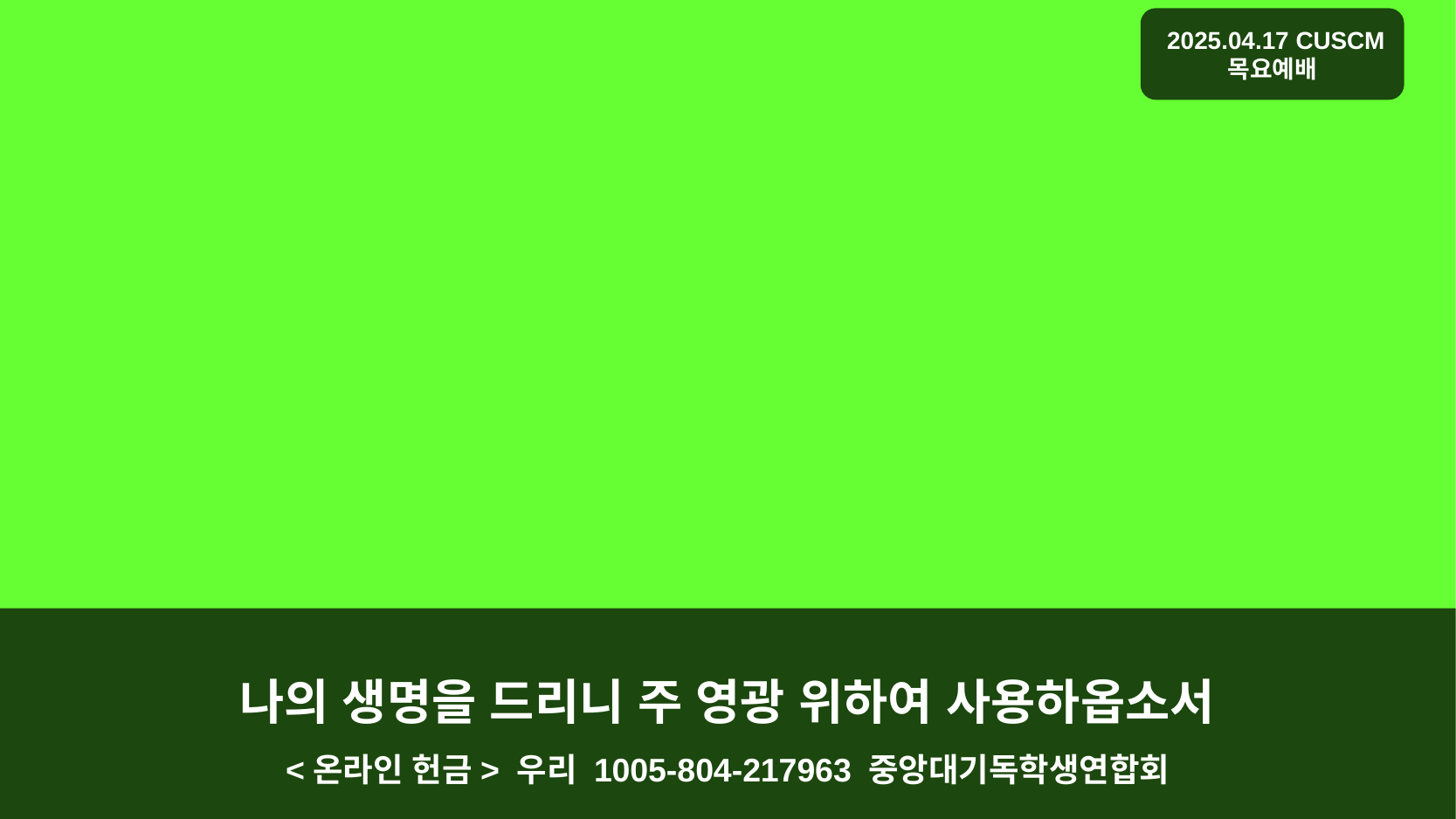

# 나의 생명을 드리니 주 영광 위하여 사용하옵소서 <온라인 헌금> 우리 1005-804-217963 중앙대기독학생연합회